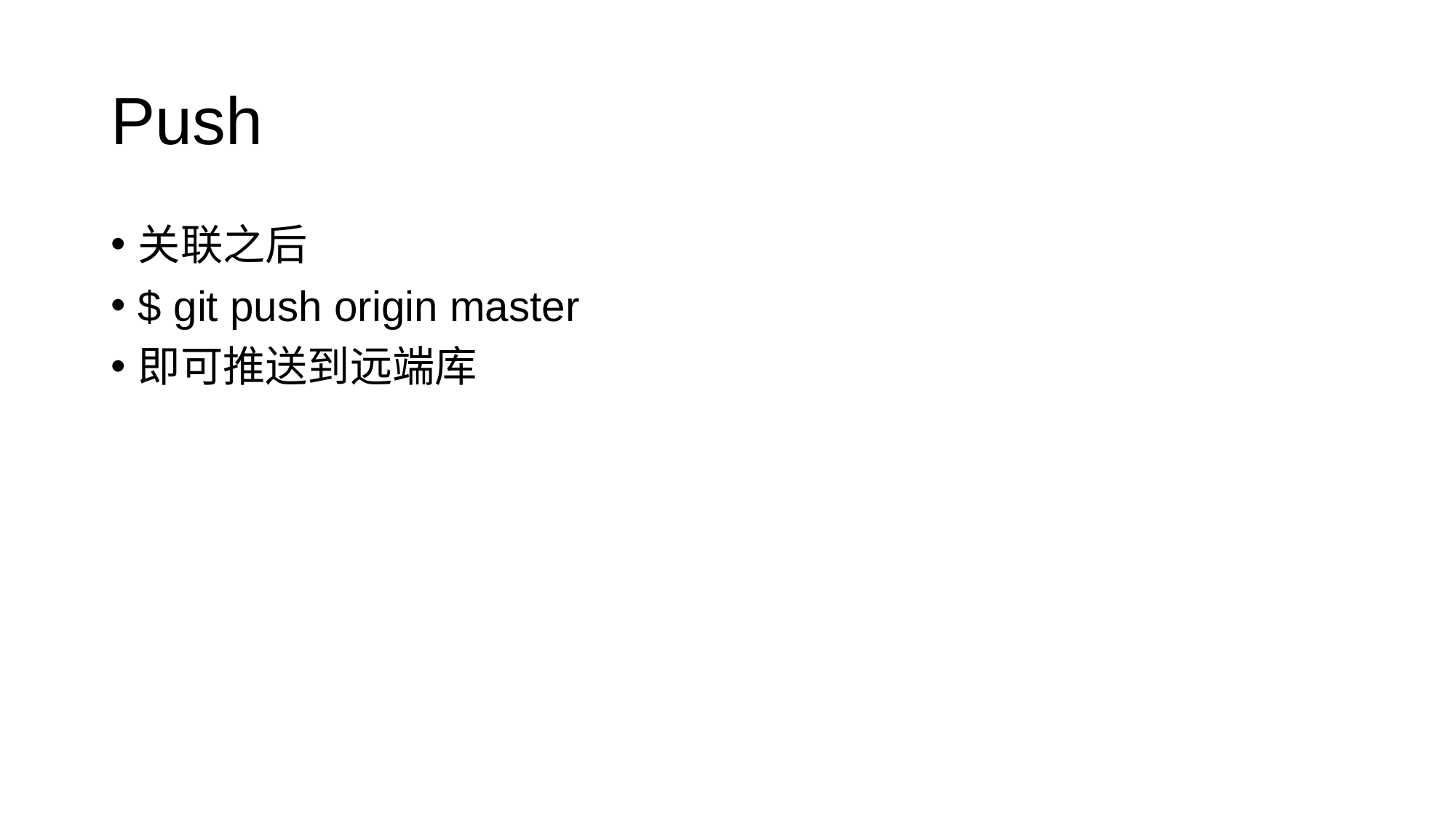

# Push
关联之后
$ git push origin master
即可推送到远端库